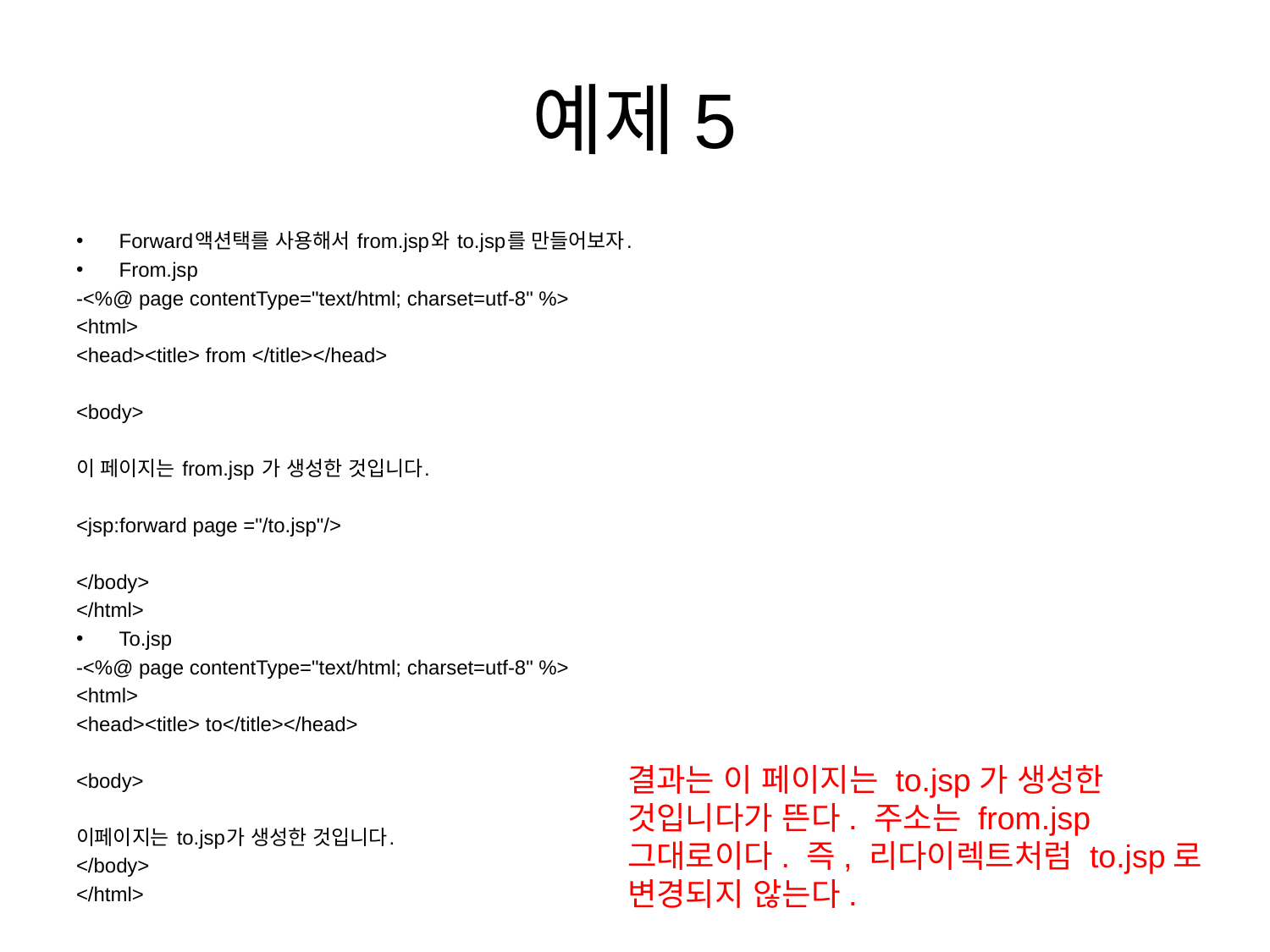

# 예제5
Forward액션택를 사용해서 from.jsp와 to.jsp를 만들어보자.
From.jsp
-<%@ page contentType="text/html; charset=utf-8" %>
<html>
<head><title> from </title></head>

<body>

이 페이지는 from.jsp 가 생성한 것입니다.

<jsp:forward page ="/to.jsp"/>

</body>
</html>
To.jsp
-<%@ page contentType="text/html; charset=utf-8" %>
<html>
<head><title> to</title></head>

<body>

이페이지는 to.jsp가 생성한 것입니다.
</body>
</html>

결과는 이 페이지는 to.jsp가 생성한 것입니다가 뜬다. 주소는 from.jsp그대로이다. 즉, 리다이렉트처럼 to.jsp로 변경되지 않는다.